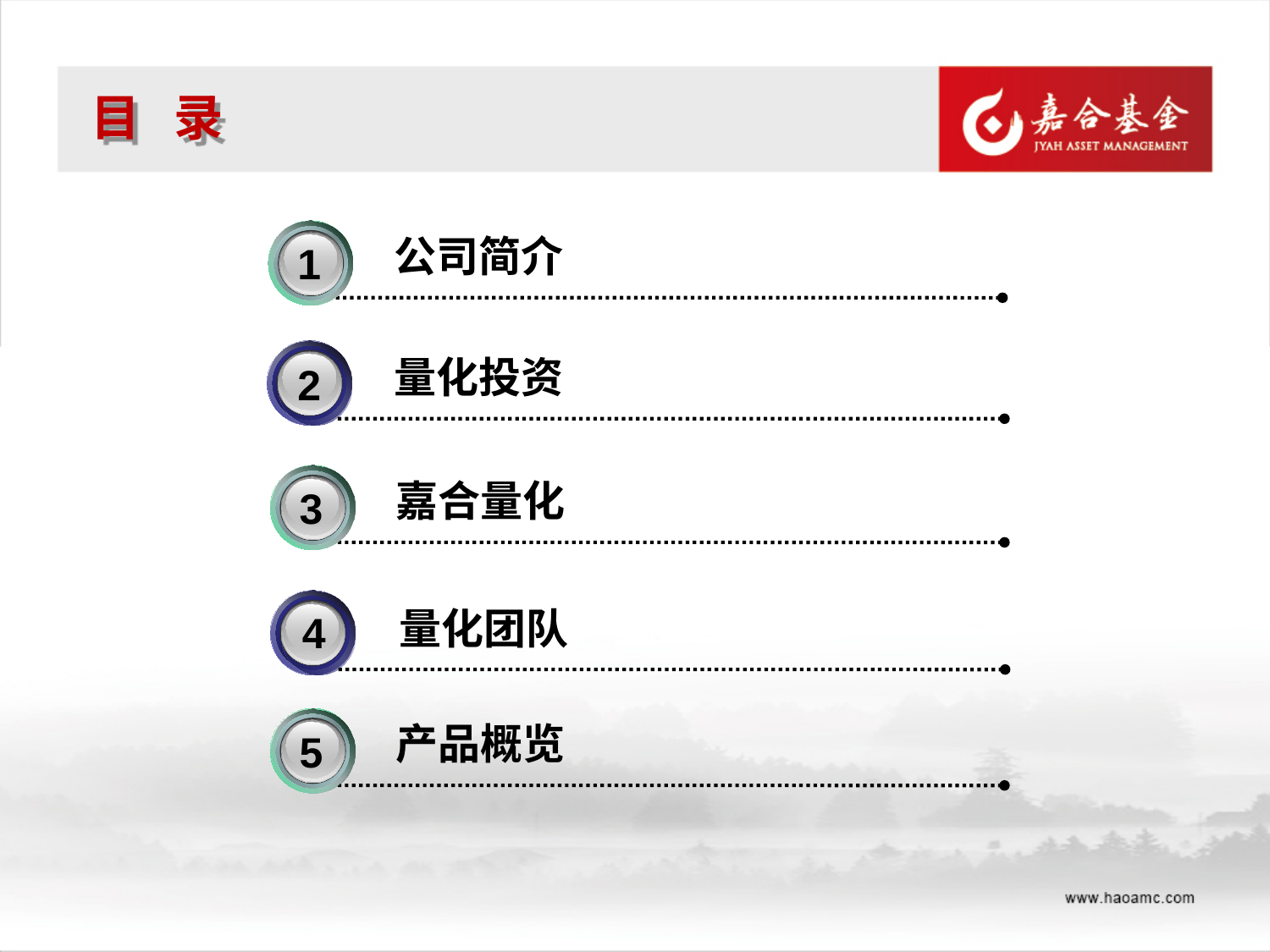

目   录

3

1
公司简介

量化投资
2

3

3
嘉合量化

 量化团队
4

3

5
产品概览